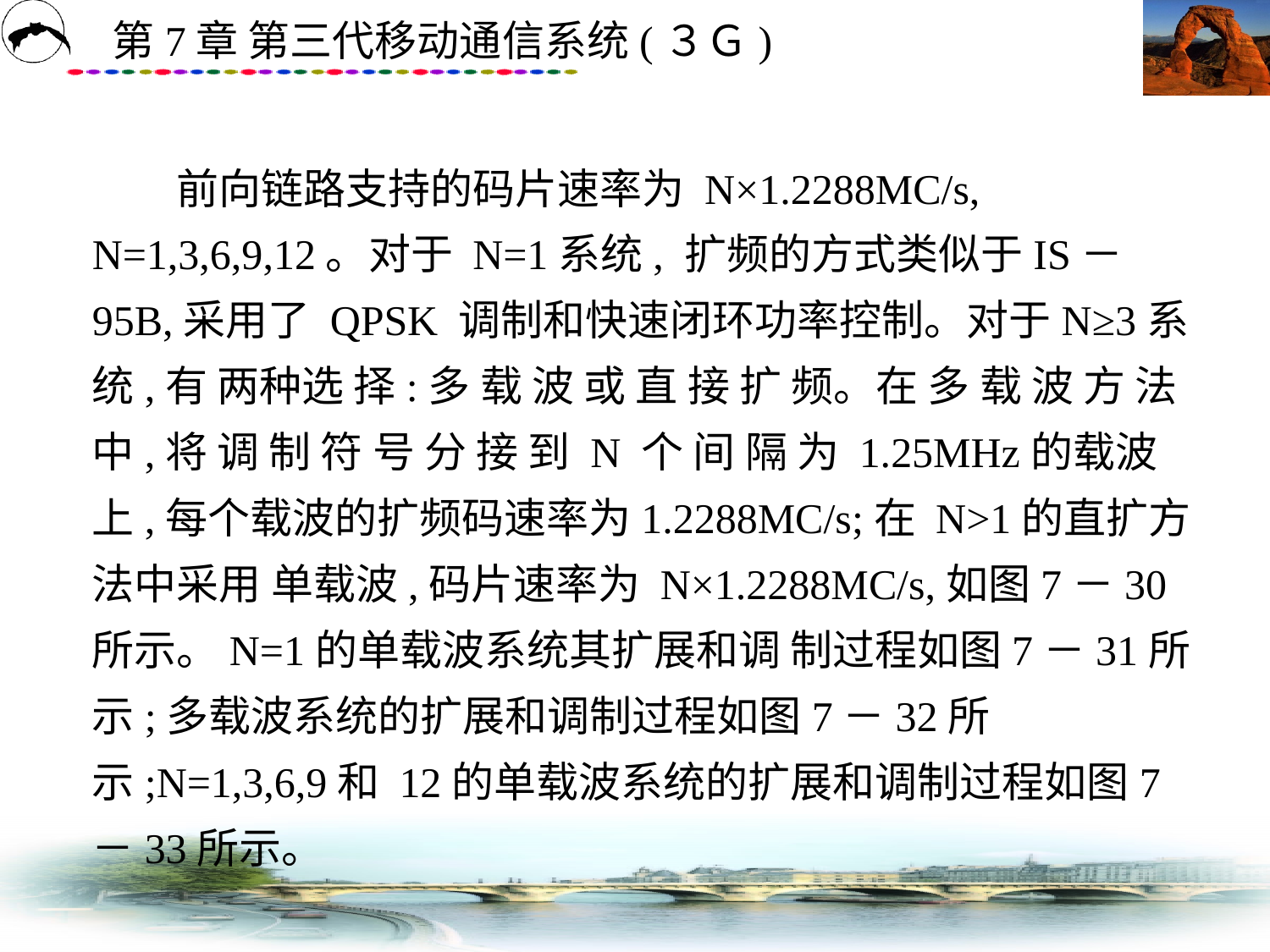

# 前向链路支持的码片速率为 N×1.2288MC/s,　N=1,3,6,9,12。对于 N=1系统, 扩频的方式类似于IS－95B,采用了 QPSK 调制和快速闭环功率控制。对于N≥3系统,有 两种选 择:多 载 波 或 直 接 扩 频。在 多 载 波 方 法 中,将 调 制 符 号 分 接 到 N 个 间 隔 为 1.25MHz的载波上,每个载波的扩频码速率为1.2288MC/s;在 N>1的直扩方法中采用 单载波,码片速率为 N×1.2288MC/s,如图7－30所示。N=1的单载波系统其扩展和调 制过程如图7－31所示;多载波系统的扩展和调制过程如图7－32所示;N=1,3,6,9和 12的单载波系统的扩展和调制过程如图7－33所示。